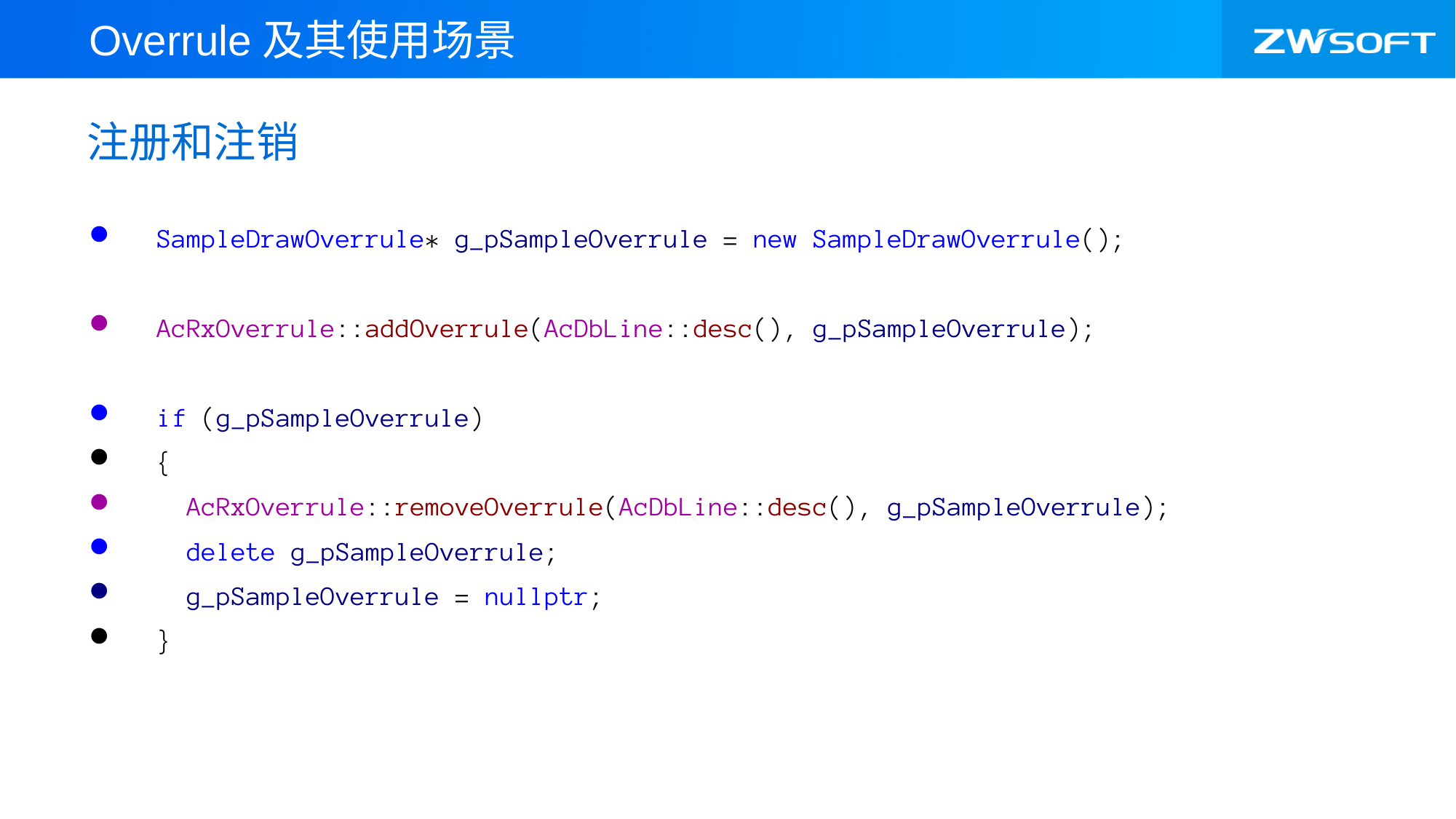

Overrule及其使用场景
# 注册和注销
SampleDrawOverrule* g_pSampleOverrule = new SampleDrawOverrule();

AcRxOverrule::addOverrule(AcDbLine::desc(), g_pSampleOverrule);

if (g_pSampleOverrule)
{
  AcRxOverrule::removeOverrule(AcDbLine::desc(), g_pSampleOverrule);
  delete g_pSampleOverrule;
  g_pSampleOverrule = nullptr;
}